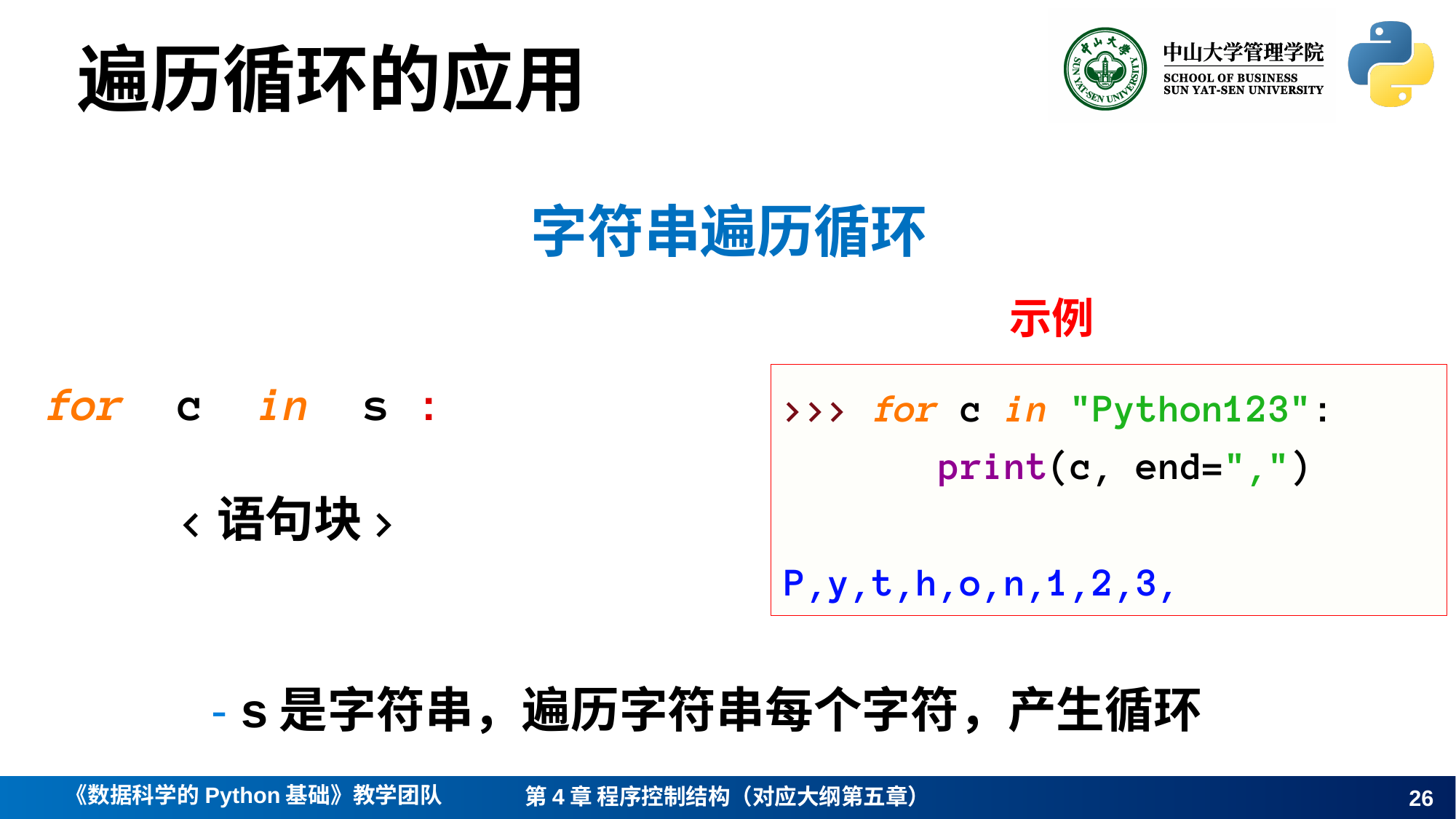

遍历循环的应用
字符串遍历循环
示例
for  c  in  s :
     <语句块>
>>> for c in "Python123":
       print(c, end=",")

P,y,t,h,o,n,1,2,3,
- s是字符串，遍历字符串每个字符，产生循环
26